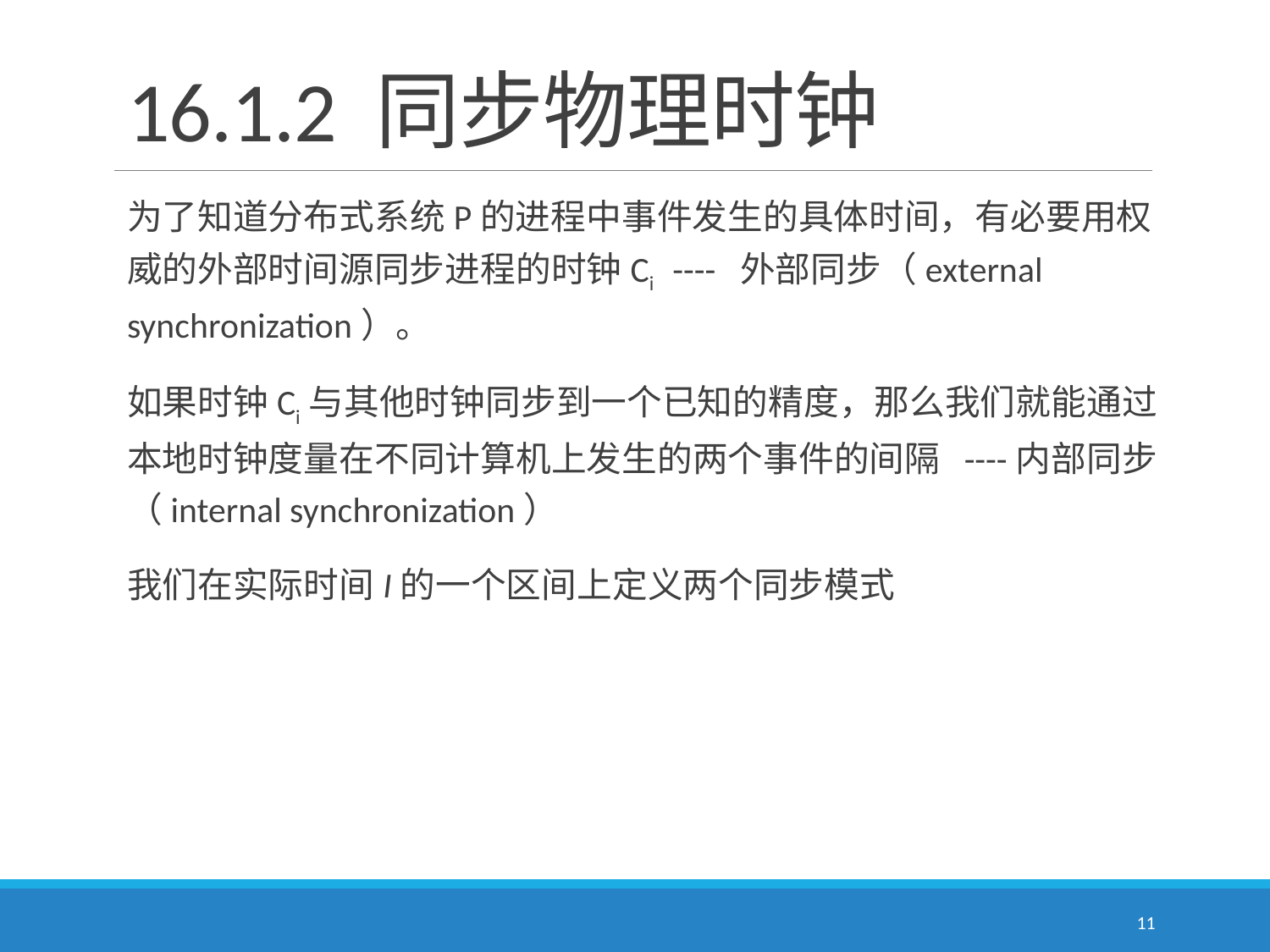

# 16.1.2 同步物理时钟
为了知道分布式系统P的进程中事件发生的具体时间，有必要用权威的外部时间源同步进程的时钟Ci    ----  外部同步（external synchronization）。
如果时钟Ci与其他时钟同步到一个已知的精度，那么我们就能通过本地时钟度量在不同计算机上发生的两个事件的间隔  ----内部同步（internal synchronization）
我们在实际时间I的一个区间上定义两个同步模式
11